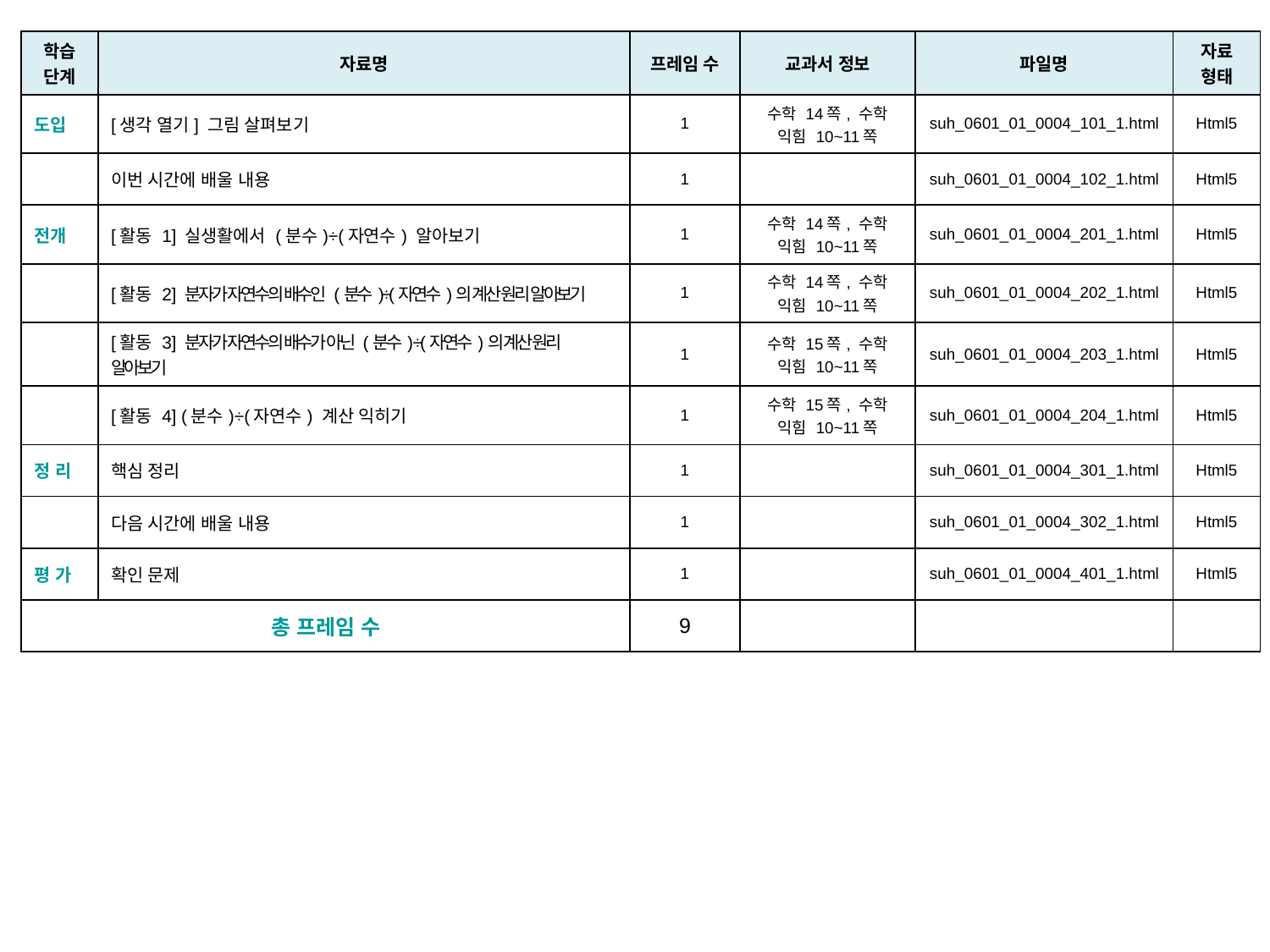

| 학습 단계 | 자료명 | 프레임 수 | 교과서 정보 | 파일명 | 자료 형태 |
| --- | --- | --- | --- | --- | --- |
| 도입 | [생각 열기] 그림 살펴보기 | 1 | 수학 14쪽, 수학 익힘 10~11쪽 | suh\_0601\_01\_0004\_101\_1.html | Html5 |
|  | 이번 시간에 배울 내용 | 1 |  | suh\_0601\_01\_0004\_102\_1.html | Html5 |
| 전개 | [활동 1] 실생활에서 (분수)÷(자연수) 알아보기 | 1 | 수학 14쪽, 수학 익힘 10~11쪽 | suh\_0601\_01\_0004\_201\_1.html | Html5 |
|  | [활동 2] 분자가 자연수의 배수인 (분수)÷(자연수)의 계산 원리 알아보기 | 1 | 수학 14쪽, 수학 익힘 10~11쪽 | suh\_0601\_01\_0004\_202\_1.html | Html5 |
|  | [활동 3] 분자가 자연수의 배수가 아닌 (분수) ÷(자연수)의 계산 원리 알아보기 | 1 | 수학 15쪽, 수학 익힘 10~11쪽 | suh\_0601\_01\_0004\_203\_1.html | Html5 |
|  | [활동 4] (분수)÷(자연수) 계산 익히기 | 1 | 수학 15쪽, 수학 익힘 10~11쪽 | suh\_0601\_01\_0004\_204\_1.html | Html5 |
| 정 리 | 핵심 정리 | 1 |  | suh\_0601\_01\_0004\_301\_1.html | Html5 |
|  | 다음 시간에 배울 내용 | 1 |  | suh\_0601\_01\_0004\_302\_1.html | Html5 |
| 평 가 | 확인 문제 | 1 |  | suh\_0601\_01\_0004\_401\_1.html | Html5 |
| 총 프레임 수 |  | 9 |  |  |  |